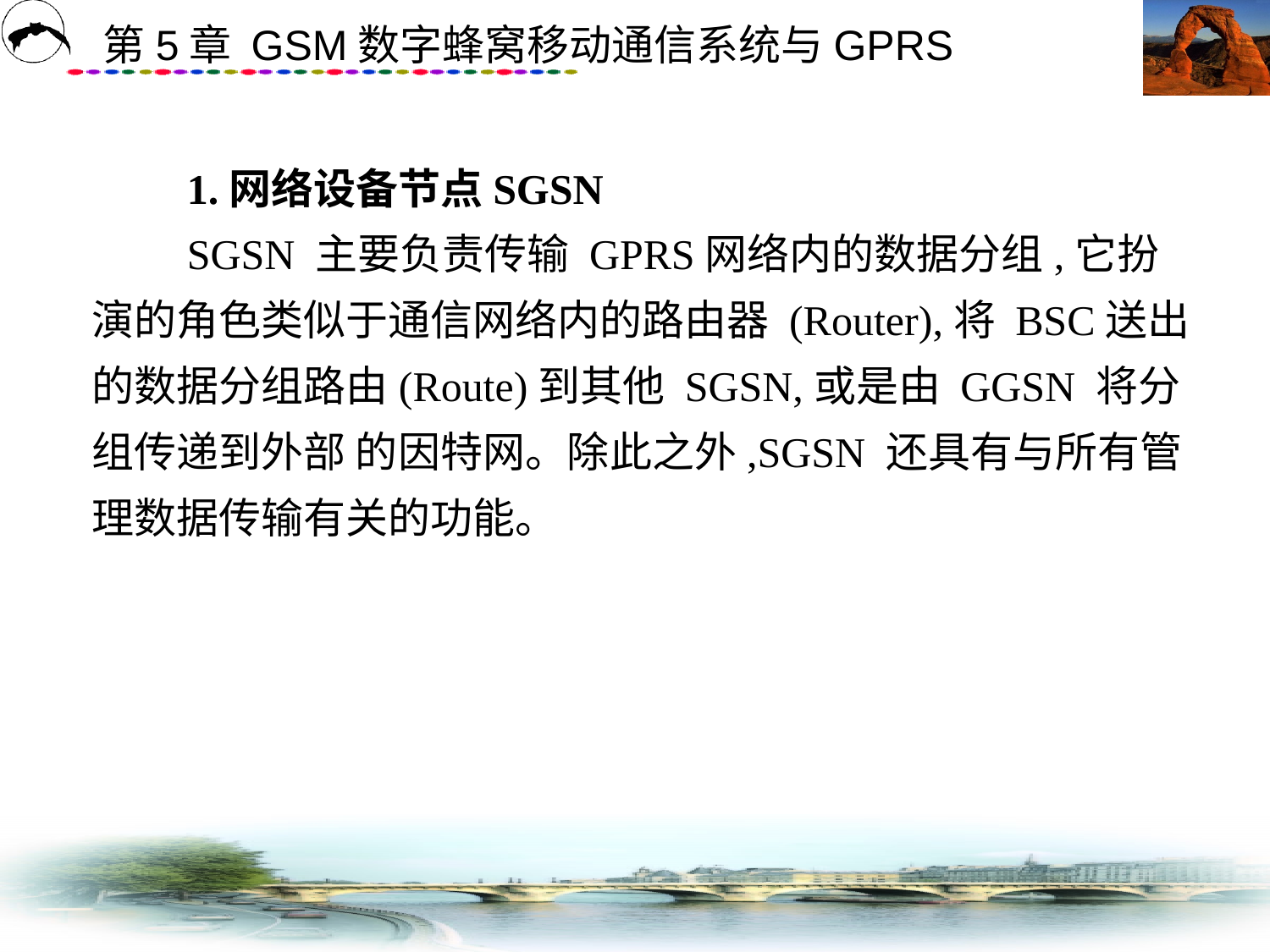

# 1.网络设备节点SGSN 　　SGSN 主要负责传输 GPRS网络内的数据分组,它扮演的角色类似于通信网络内的路由器 (Router),将 BSC送出的数据分组路由(Route)到其他 SGSN,或是由 GGSN 将分组传递到外部 的因特网。除此之外,SGSN 还具有与所有管理数据传输有关的功能。